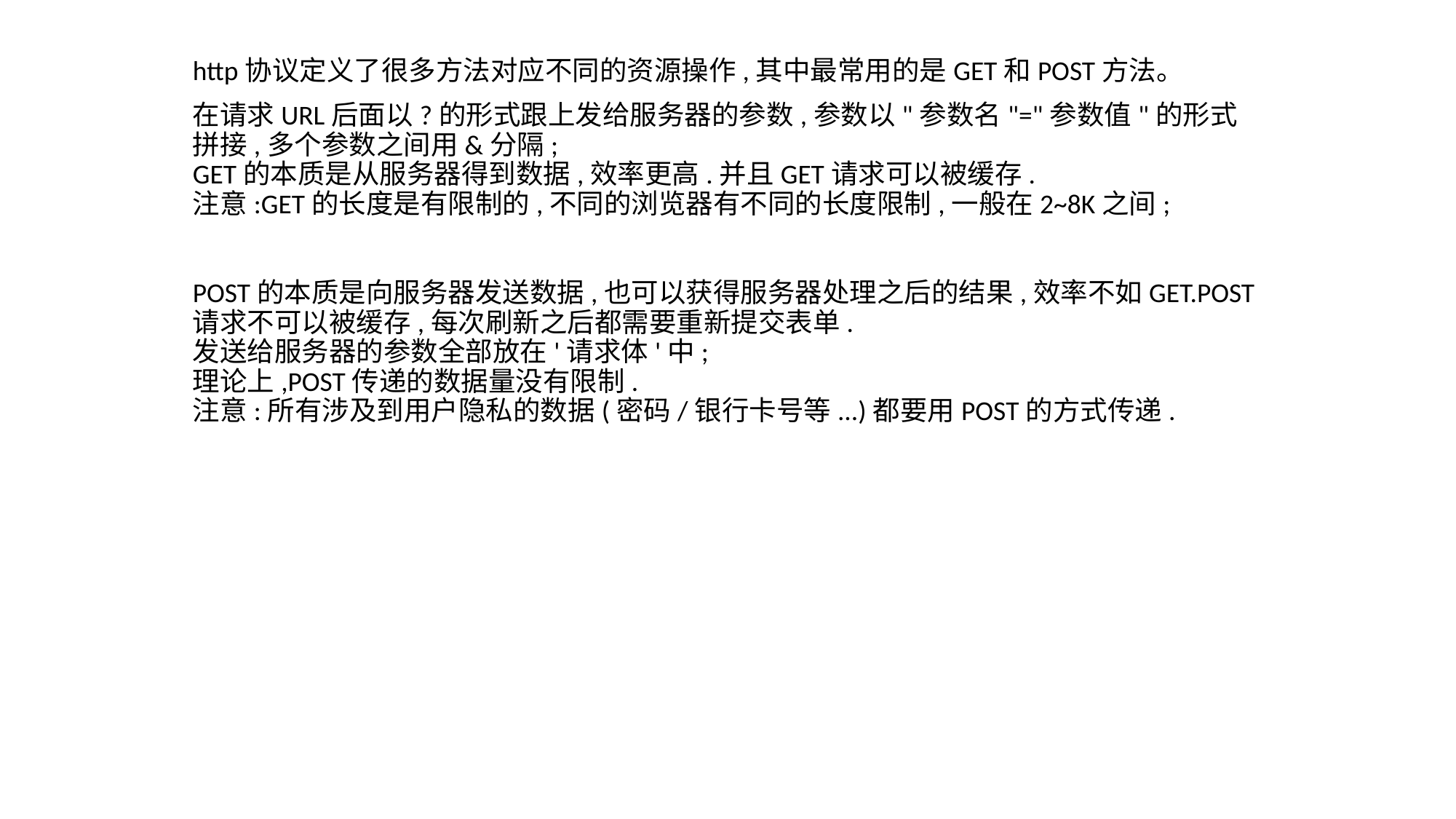

http协议定义了很多方法对应不同的资源操作,其中最常用的是GET和POST方法。
在请求URL后面以?的形式跟上发给服务器的参数,参数以"参数名"="参数值"的形式拼接,多个参数之间用&分隔;
GET的本质是从服务器得到数据,效率更高.并且GET请求可以被缓存.
注意:GET的长度是有限制的,不同的浏览器有不同的长度限制,一般在2~8K之间;

POST的本质是向服务器发送数据,也可以获得服务器处理之后的结果,效率不如GET.POST请求不可以被缓存,每次刷新之后都需要重新提交表单.
发送给服务器的参数全部放在'请求体'中;
理论上,POST传递的数据量没有限制.
注意:所有涉及到用户隐私的数据(密码/银行卡号等...)都要用POST的方式传递.